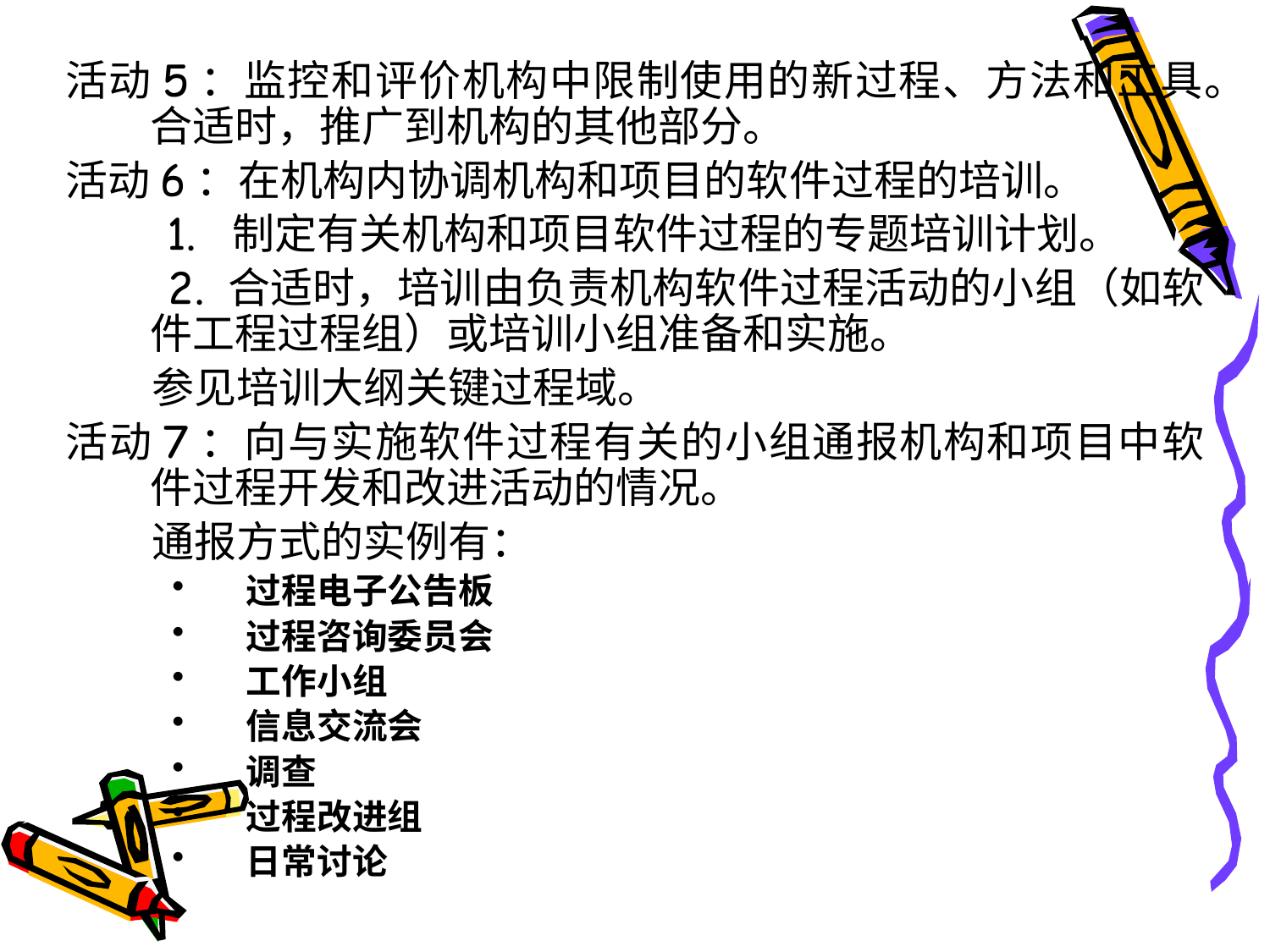

活动5：监控和评价机构中限制使用的新过程、方法和工具。合适时，推广到机构的其他部分。
活动6：在机构内协调机构和项目的软件过程的培训。
        1.  制定有关机构和项目软件过程的专题培训计划。
        2. 合适时，培训由负责机构软件过程活动的小组（如软件工程过程组）或培训小组准备和实施。
        参见培训大纲关键过程域。
活动7：向与实施软件过程有关的小组通报机构和项目中软件过程开发和改进活动的情况。
        通报方式的实例有：
过程电子公告板
过程咨询委员会
工作小组
信息交流会
调查
过程改进组
日常讨论